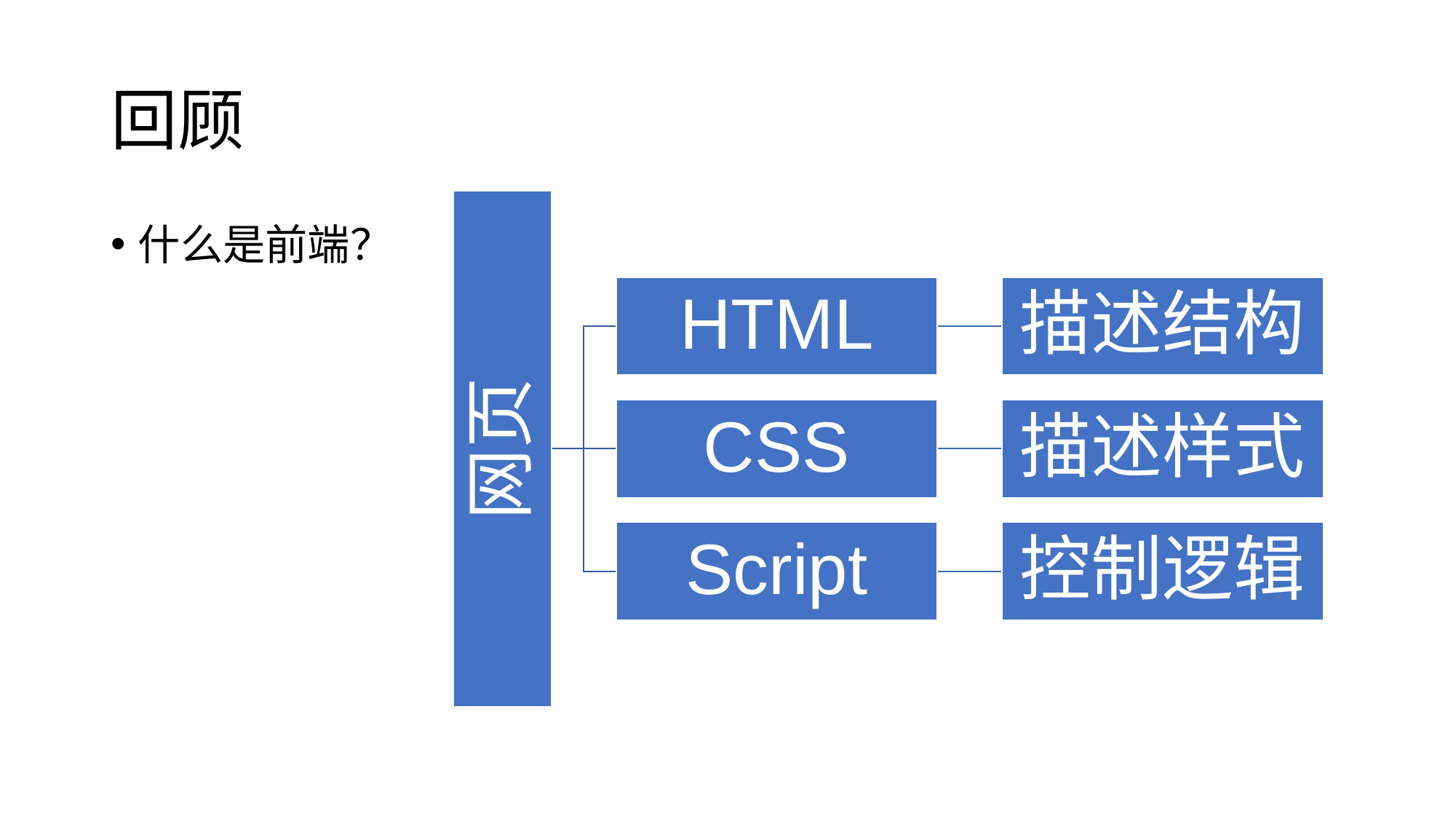

# 回顾

网页
HTML
描述结构
CSS
描述样式
Script
控制逻辑
什么是前端？